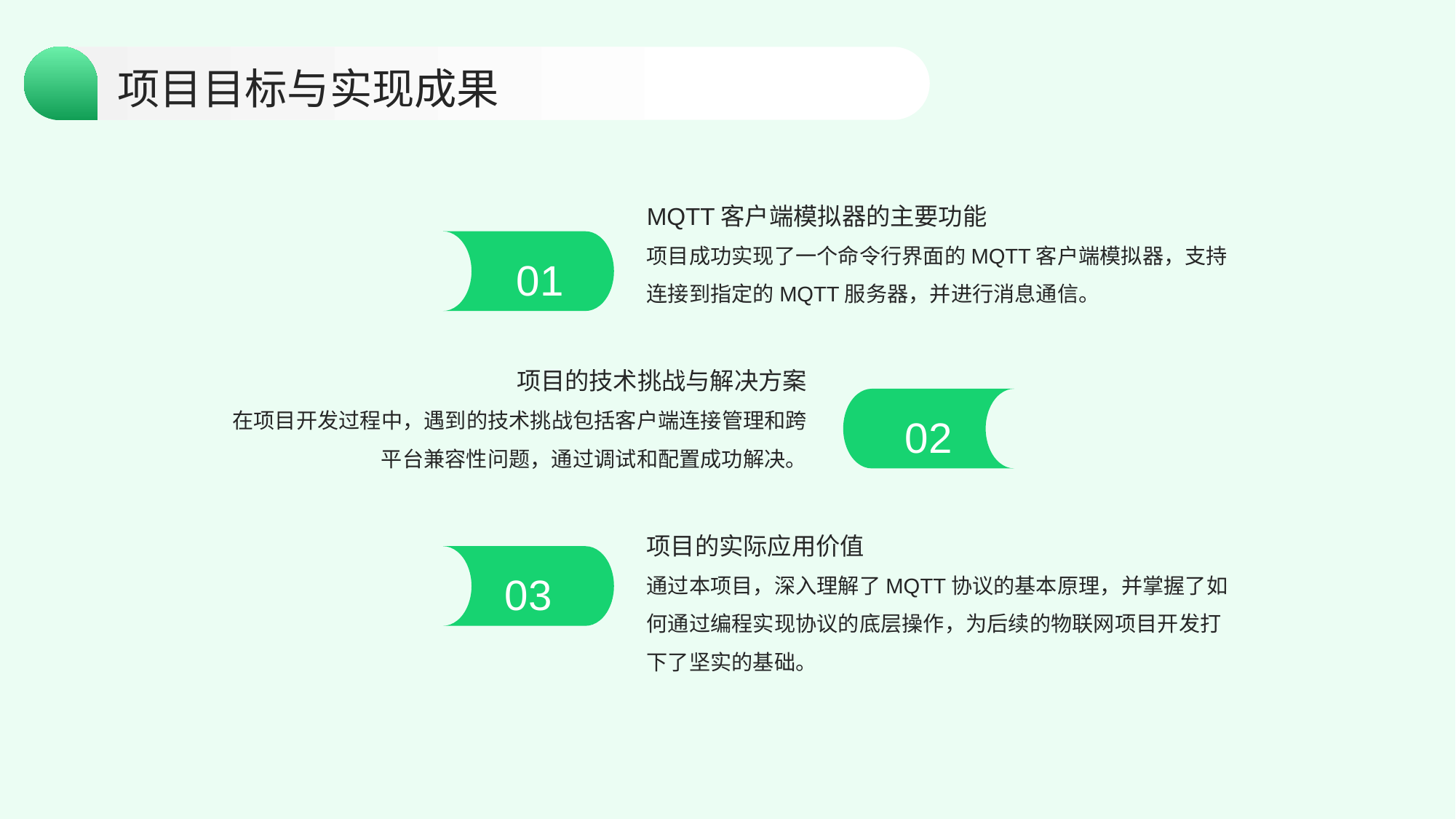

项目目标与实现成果
MQTT客户端模拟器的主要功能
01
项目成功实现了一个命令行界面的MQTT客户端模拟器，支持连接到指定的MQTT服务器，并进行消息通信。

项目的技术挑战与解决方案
02

在项目开发过程中，遇到的技术挑战包括客户端连接管理和跨平台兼容性问题，通过调试和配置成功解决。
项目的实际应用价值
03

通过本项目，深入理解了MQTT协议的基本原理，并掌握了如何通过编程实现协议的底层操作，为后续的物联网项目开发打下了坚实的基础。